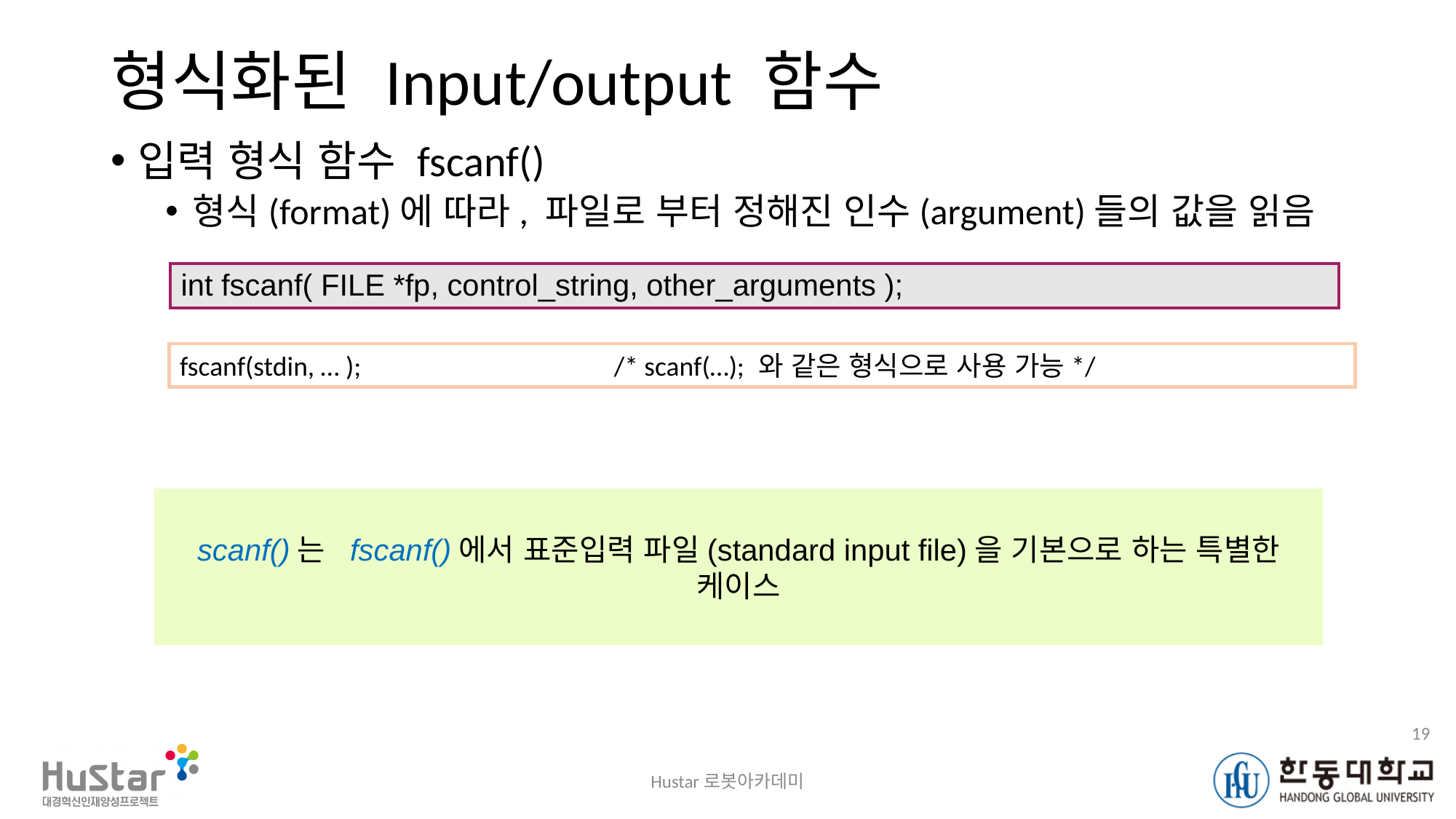

# 형식화된 Input/output 함수
입력 형식 함수 fscanf()
형식(format)에 따라, 파일로 부터 정해진 인수(argument)들의 값을 읽음
| int fscanf( FILE \*fp, control\_string, other\_arguments ); |
| --- |
fscanf(stdin, … );                                         /* scanf(…); 와 같은 형식으로 사용 가능*/

scanf()는  fscanf()에서 표준입력 파일(standard input file)을 기본으로 하는 특별한 케이스

19
Hustar로봇아카데미